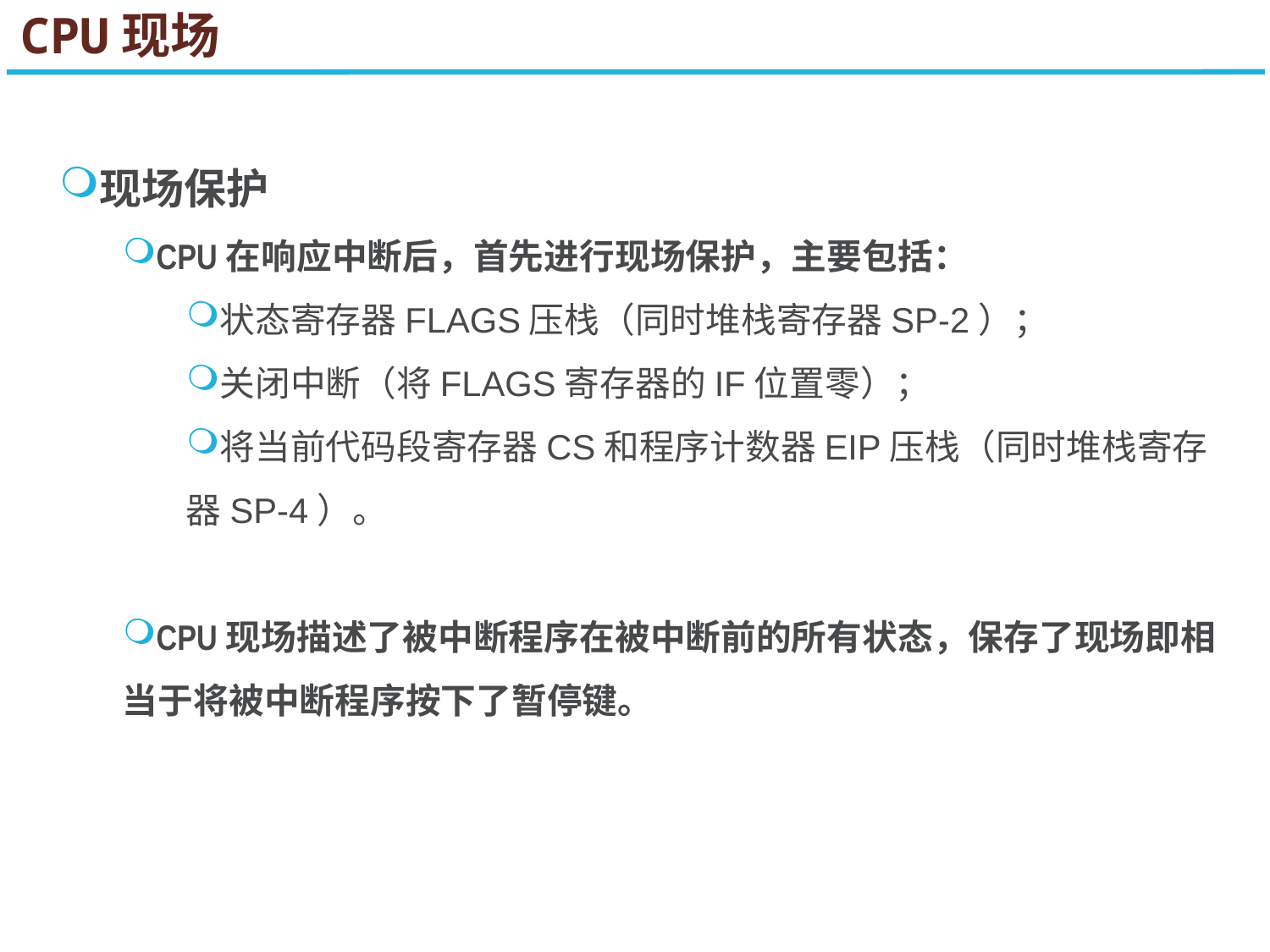

CPU现场
现场保护
CPU在响应中断后，首先进行现场保护，主要包括：
状态寄存器FLAGS压栈（同时堆栈寄存器SP-2）；
关闭中断（将FLAGS寄存器的IF位置零）；
将当前代码段寄存器CS和程序计数器EIP压栈（同时堆栈寄存器SP-4）。

CPU现场描述了被中断程序在被中断前的所有状态，保存了现场即相当于将被中断程序按下了暂停键。